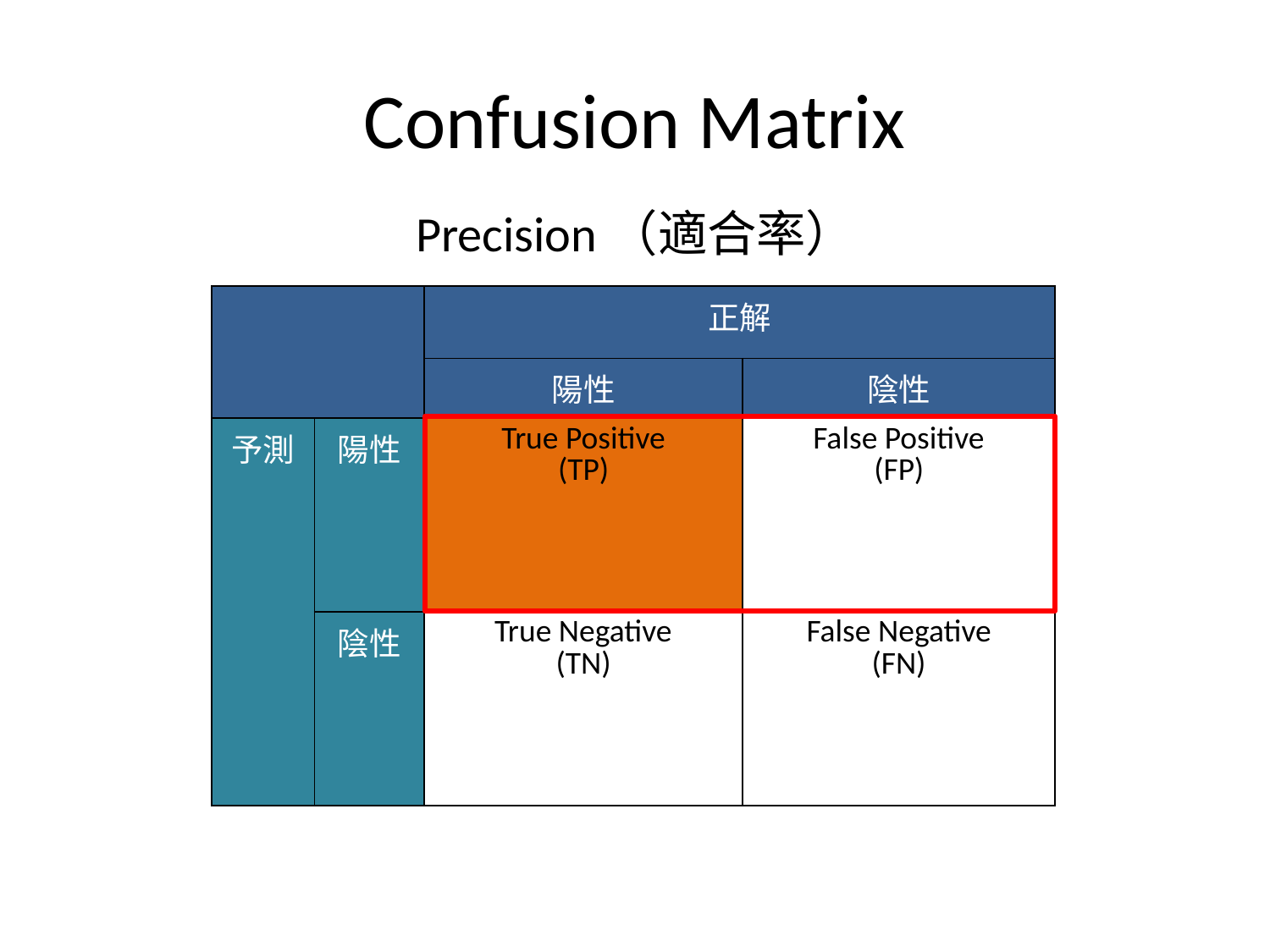

Confusion Matrix
Precision（適合率）
|  |  | 正解 |  |
| --- | --- | --- | --- |
|  |  | 陽性 | 陰性 |
| 予測 | 陽性 | True Positive (TP) | False Positive (FP) |
|  | 陰性 | True Negative (TN) | False Negative (FN) |